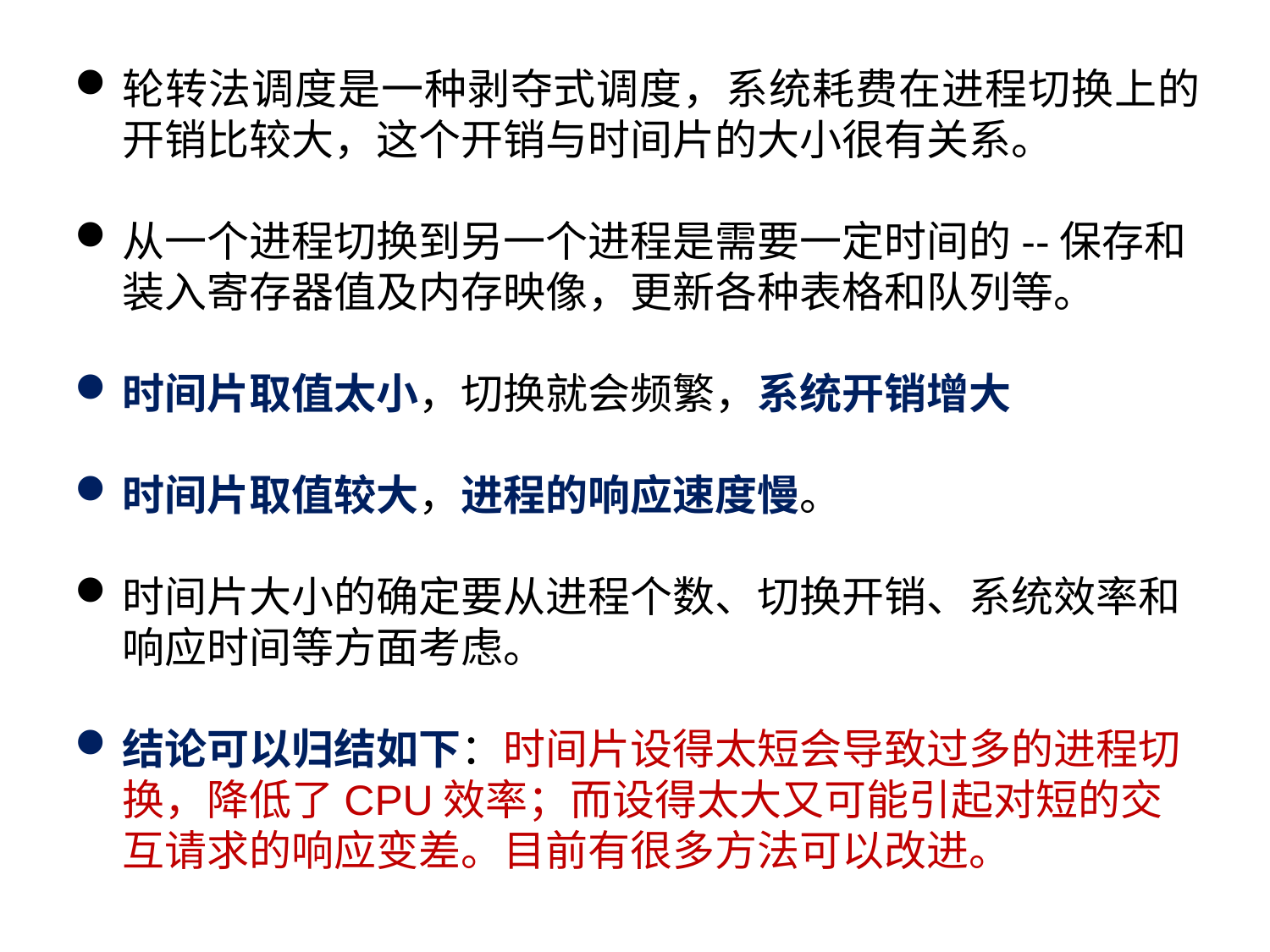

轮转法调度是一种剥夺式调度，系统耗费在进程切换上的开销比较大，这个开销与时间片的大小很有关系。

从一个进程切换到另一个进程是需要一定时间的--保存和装入寄存器值及内存映像，更新各种表格和队列等。

时间片取值太小，切换就会频繁，系统开销增大

时间片取值较大，进程的响应速度慢。

时间片大小的确定要从进程个数、切换开销、系统效率和响应时间等方面考虑。

结论可以归结如下：时间片设得太短会导致过多的进程切换，降低了CPU效率；而设得太大又可能引起对短的交互请求的响应变差。目前有很多方法可以改进。